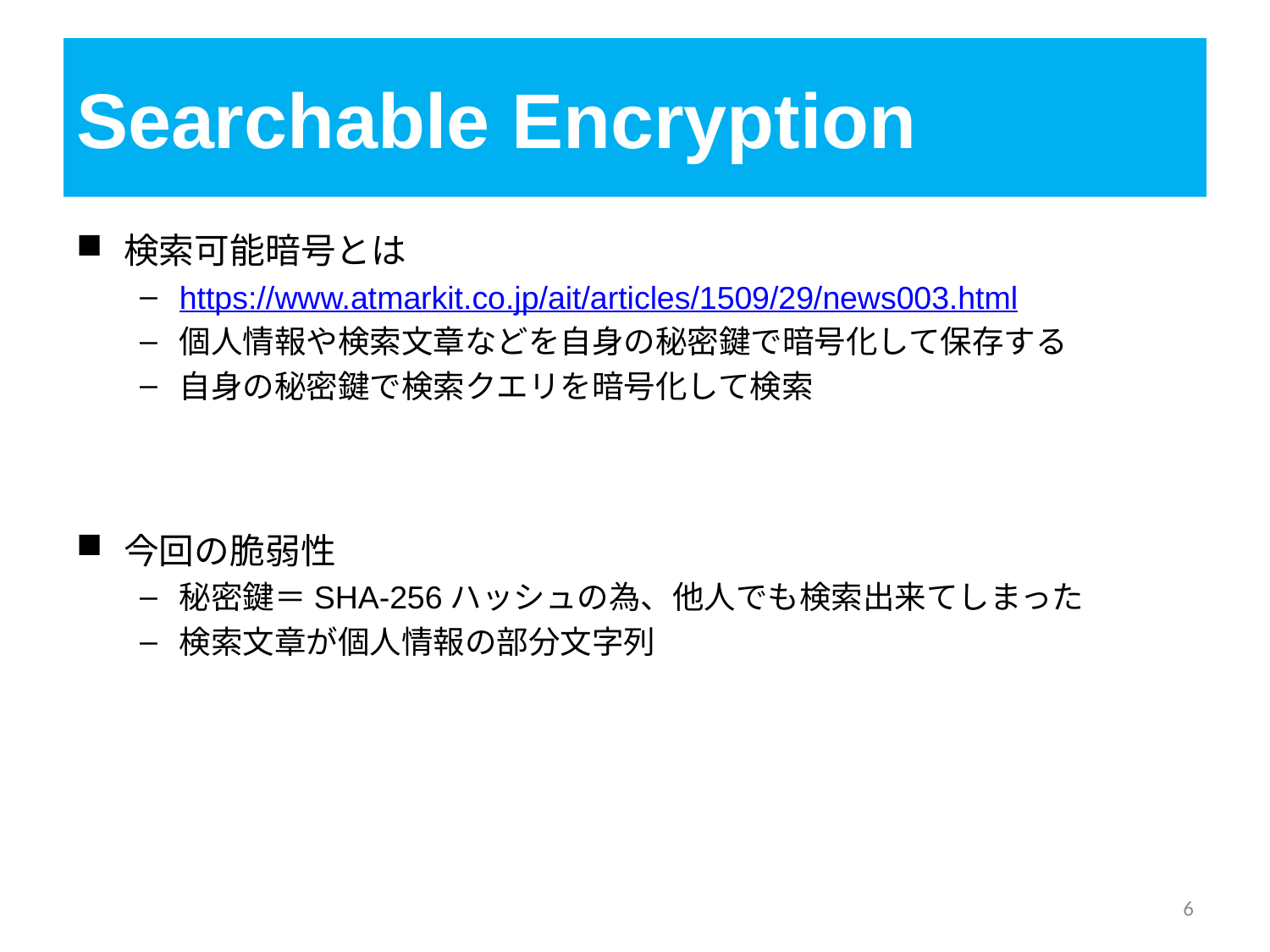

# Searchable Encryption
検索可能暗号とは
https://www.atmarkit.co.jp/ait/articles/1509/29/news003.html
個人情報や検索文章などを自身の秘密鍵で暗号化して保存する
自身の秘密鍵で検索クエリを暗号化して検索

今回の脆弱性
秘密鍵＝SHA-256ハッシュの為、他人でも検索出来てしまった
検索文章が個人情報の部分文字列

6